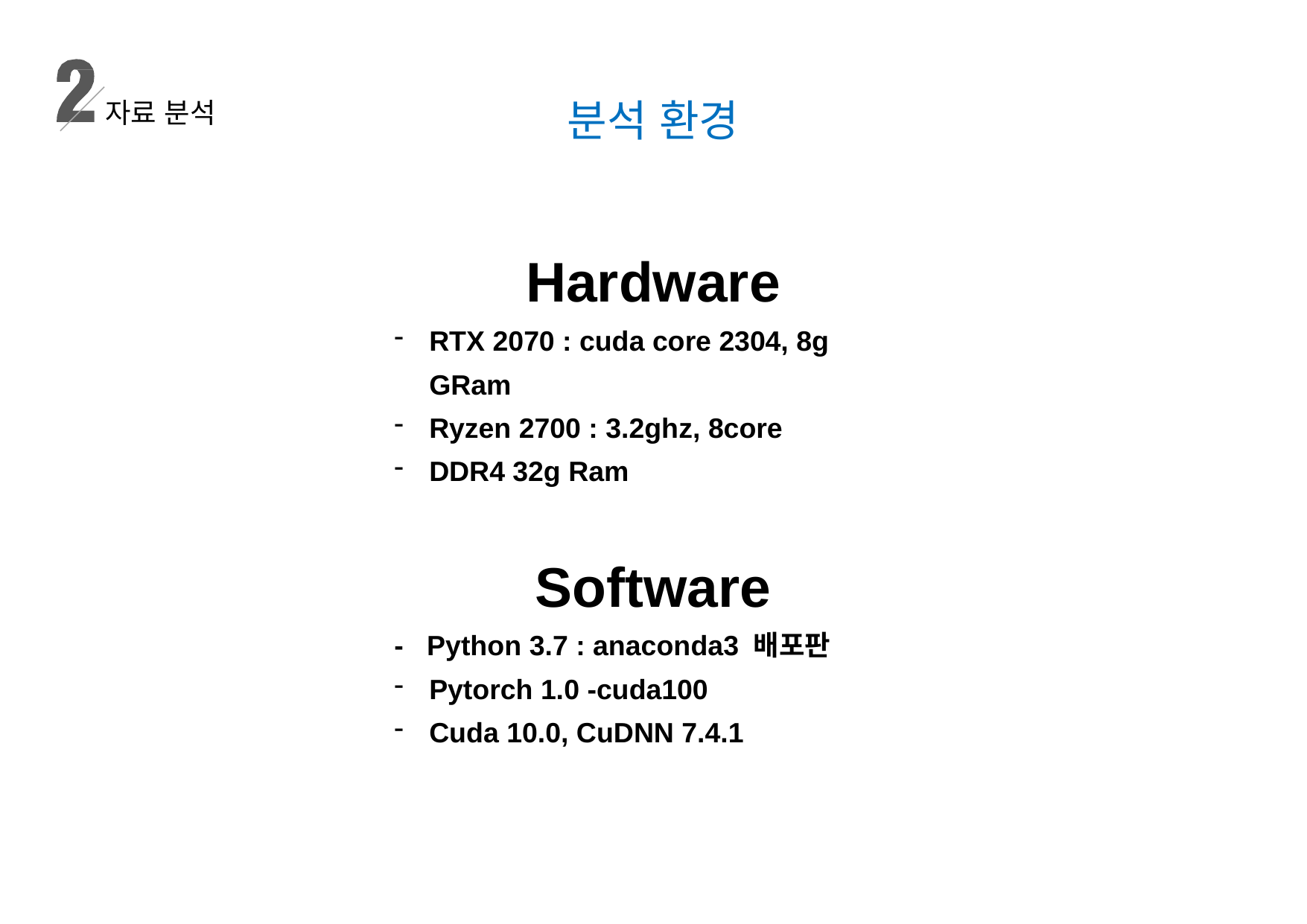

분석 환경
자료 분석
Hardware
RTX 2070 : cuda core 2304, 8g GRam
Ryzen 2700 : 3.2ghz, 8core
DDR4 32g Ram

Software
-   Python 3.7 : anaconda3 배포판
Pytorch 1.0 -cuda100
Cuda 10.0, CuDNN 7.4.1